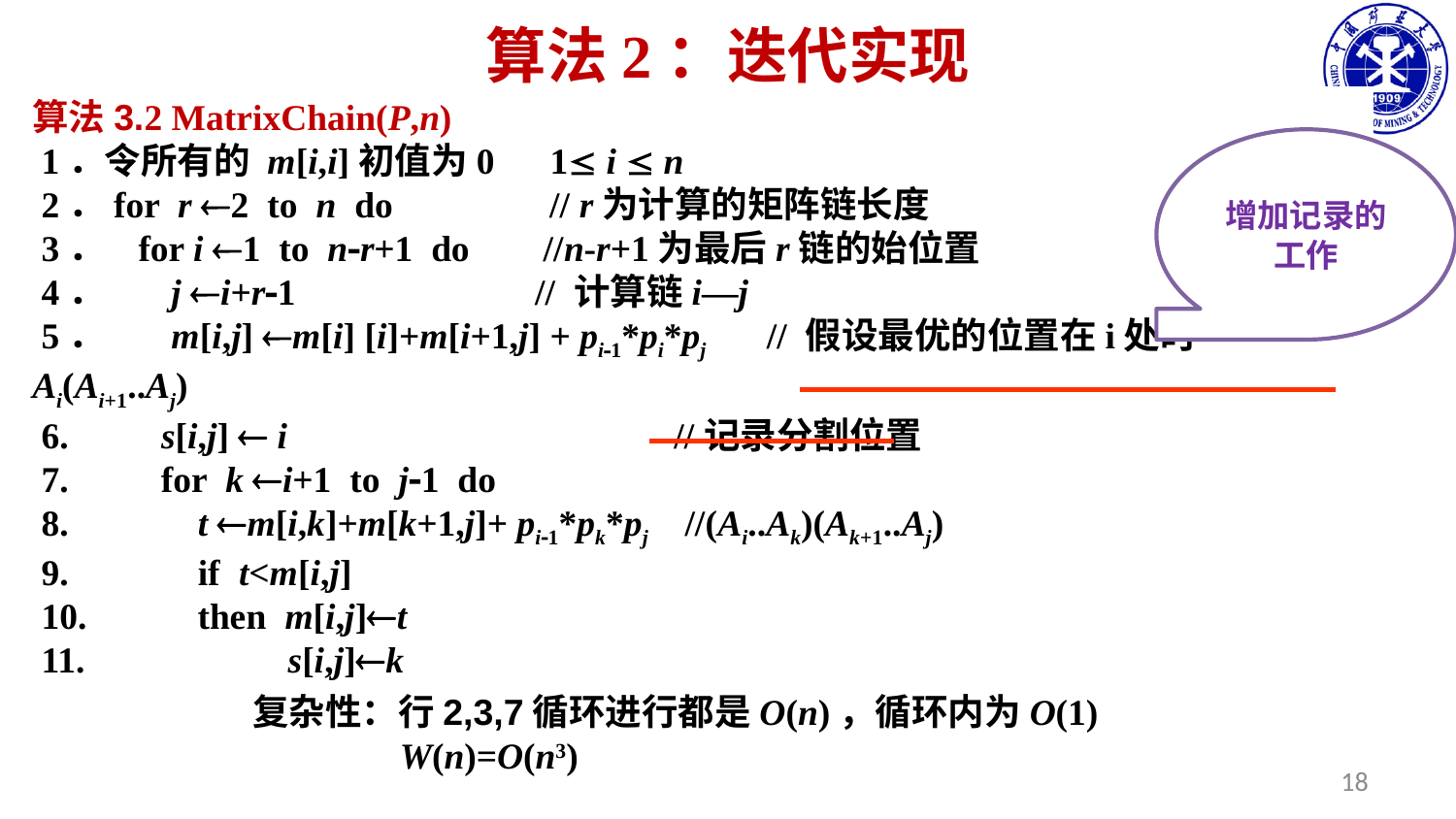

# 算法2：迭代实现
算法3.2 MatrixChain(P,n)
 1．令所有的 m[i,i]初值为0      1≤ i ≤ n
 2．for  r ←2  to  n  do                 // r为计算的矩阵链长度
 3．   for i ←1  to  n−r+1  do        //n-r+1为最后r链的始位置
 4．       j ←i+r−1                          // 计算链i—j
 5．       m[i,j] ←m[i] [i]+m[i+1,j] + pi−1*pi*pj       // 假设最优的位置在i处时Ai(Ai+1..Aj)
 6.          s[i,j] ← i                                          //记录分割位置
 7.          for  k ←i+1  to  j−1  do
 8.              t ←m[i,k]+m[k+1,j]+ pi−1*pk*pj    //(Ai..Ak)(Ak+1..Aj)
 9.              if  t<m[i,j]
 10.            then  m[i,j]←t
 11.                      s[i,j]←k
增加记录的工作
复杂性：行2,3,7循环进行都是O(n)，循环内为O(1)
                W(n)=O(n3)
18